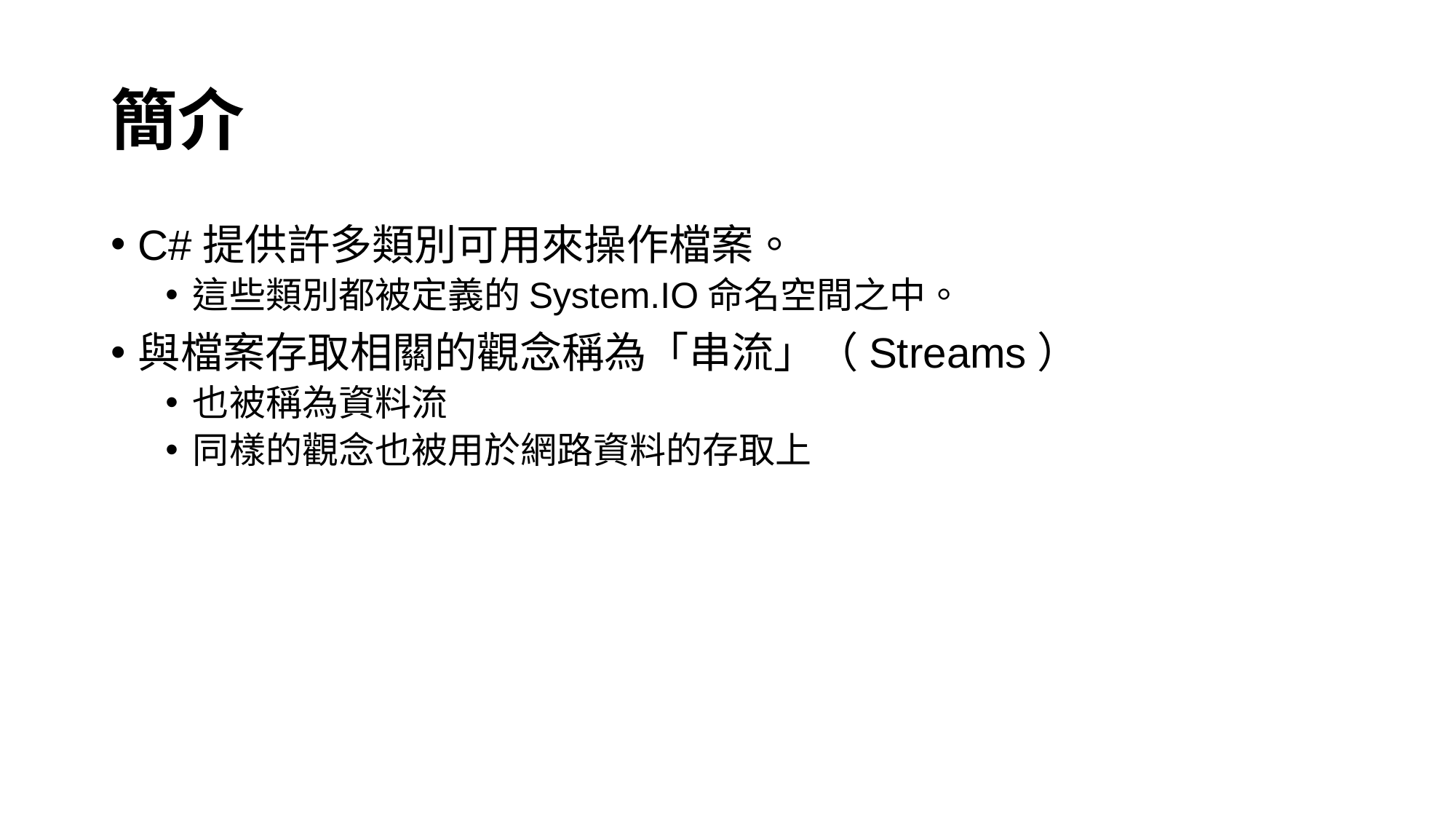

# 簡介
C#提供許多類別可用來操作檔案。
這些類別都被定義的System.IO命名空間之中。
與檔案存取相關的觀念稱為「串流」（Streams）
也被稱為資料流
同樣的觀念也被用於網路資料的存取上